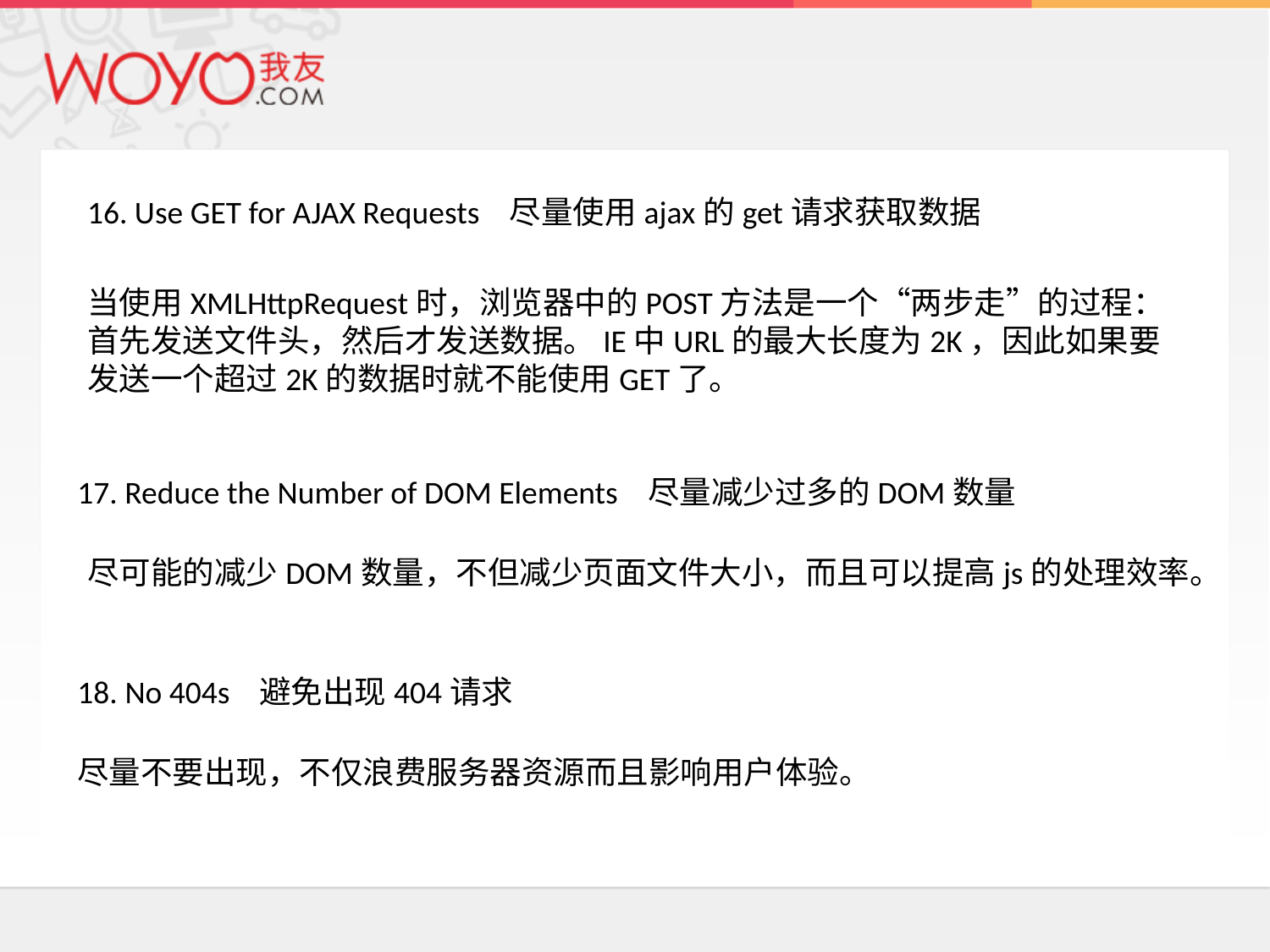

#
16. Use GET for AJAX Requests   尽量使用ajax的get请求获取数据
当使用XMLHttpRequest时，浏览器中的POST方法是一个“两步走”的过程：首先发送文件头，然后才发送数据。IE中URL的最大长度为2K，因此如果要发送一个超过2K的数据时就不能使用GET了。
17. Reduce the Number of DOM Elements   尽量减少过多的DOM数量
尽可能的减少DOM数量，不但减少页面文件大小，而且可以提高js的处理效率。
18. No 404s   避免出现404请求
尽量不要出现，不仅浪费服务器资源而且影响用户体验。